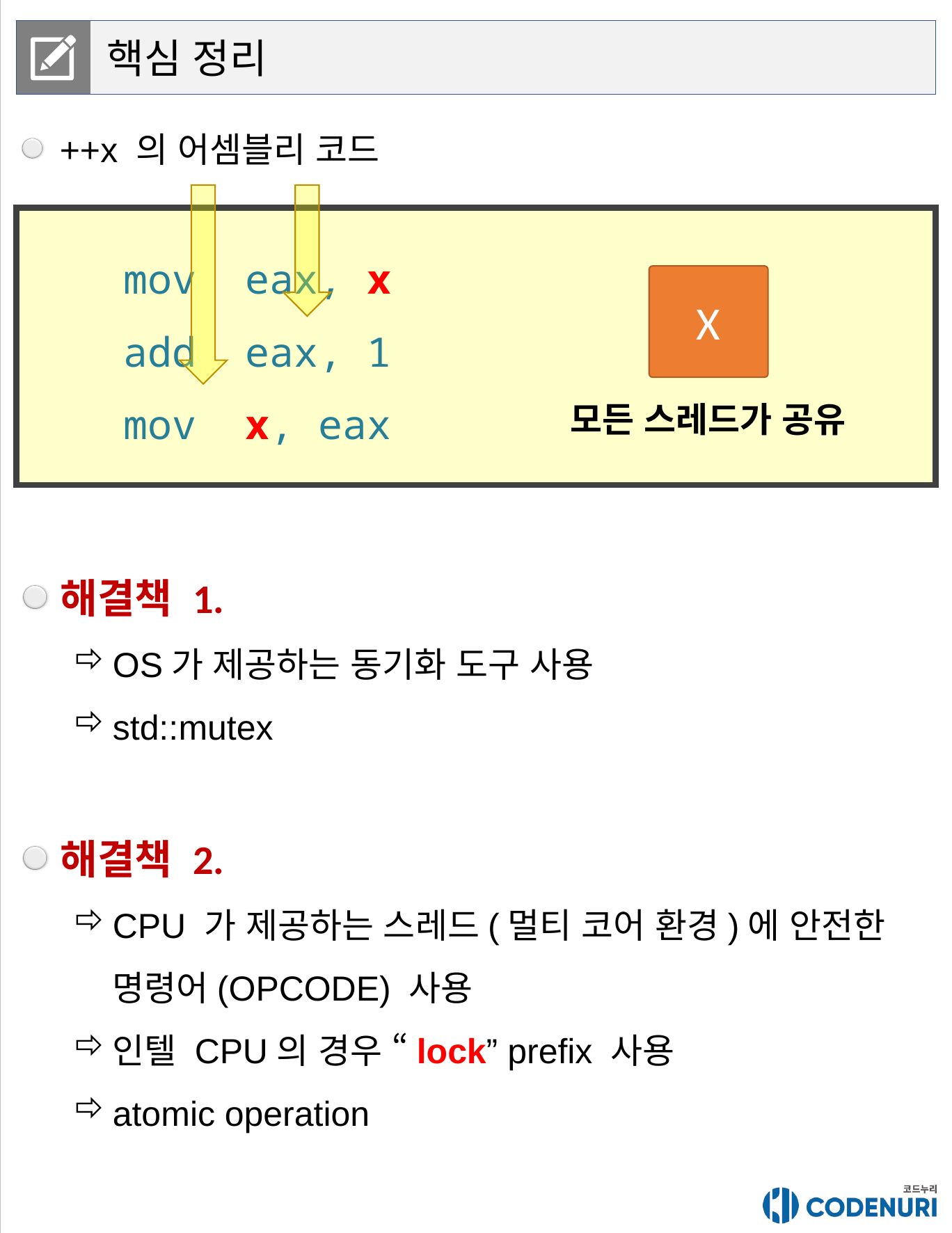

핵심 정리

++x 의 어셈블리 코드

mov  eax, x
add  eax, 1
mov  x, eax
X
모든 스레드가 공유
해결책 1.
OS가 제공하는 동기화 도구 사용
std::mutex

해결책 2.
CPU 가 제공하는 스레드(멀티 코어 환경)에 안전한 명령어(OPCODE) 사용
인텔 CPU의 경우 “lock” prefix 사용
atomic operation